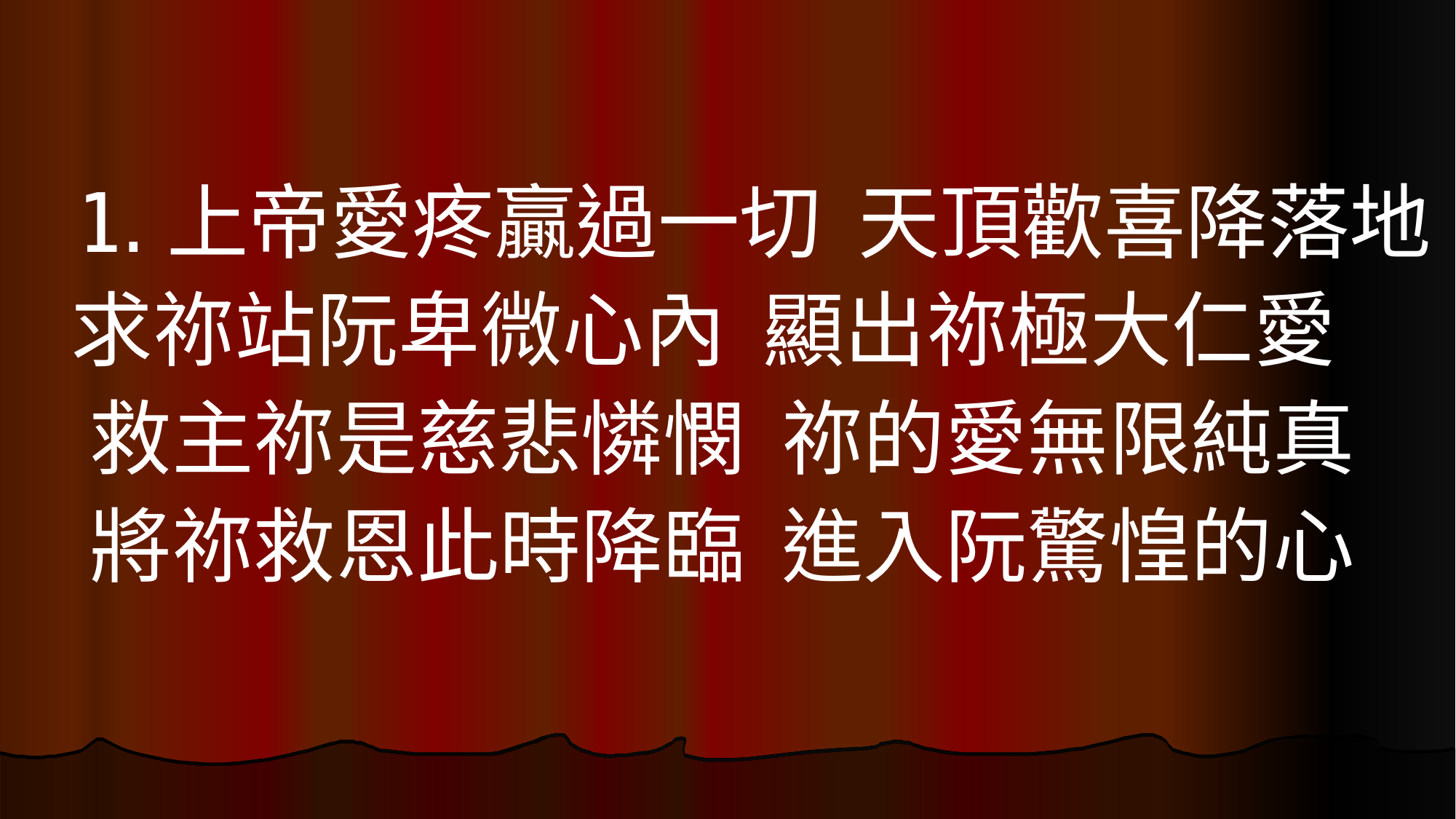

1.上帝愛疼贏過一切  天頂歡喜降落地
求祢站阮卑微心內  顯出祢極大仁愛
救主祢是慈悲憐憫  祢的愛無限純真
將祢救恩此時降臨  進入阮驚惶的心